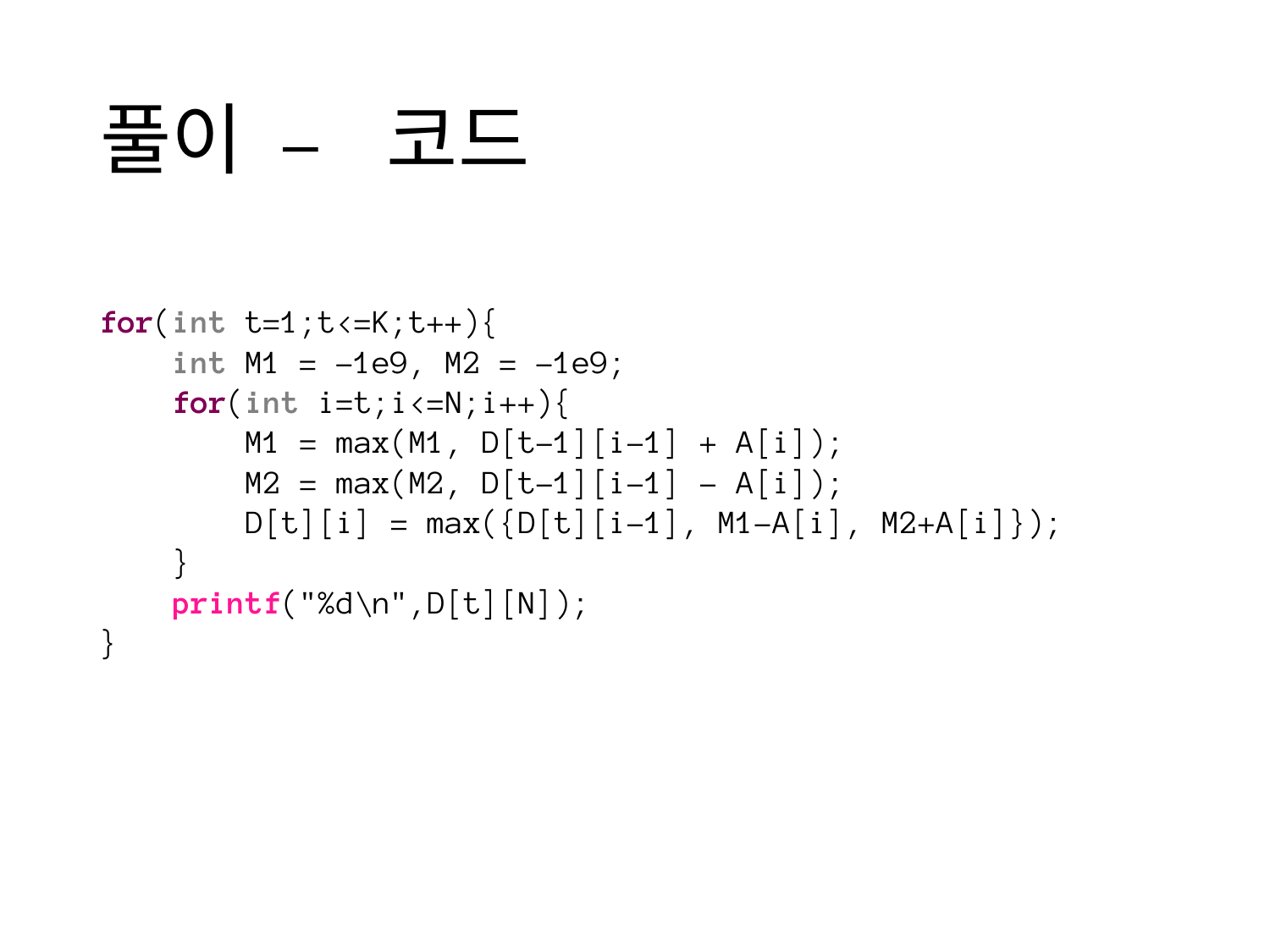

# 풀이 - 코드

for(int t=1;t<=K;t++){
    int M1 = -1e9, M2 = -1e9;
    for(int i=t;i<=N;i++){
        M1 = max(M1, D[t-1][i-1] + A[i]);
        M2 = max(M2, D[t-1][i-1] - A[i]);
        D[t][i] = max({D[t][i-1], M1-A[i], M2+A[i]});
    }
    printf("%d\n",D[t][N]);
}